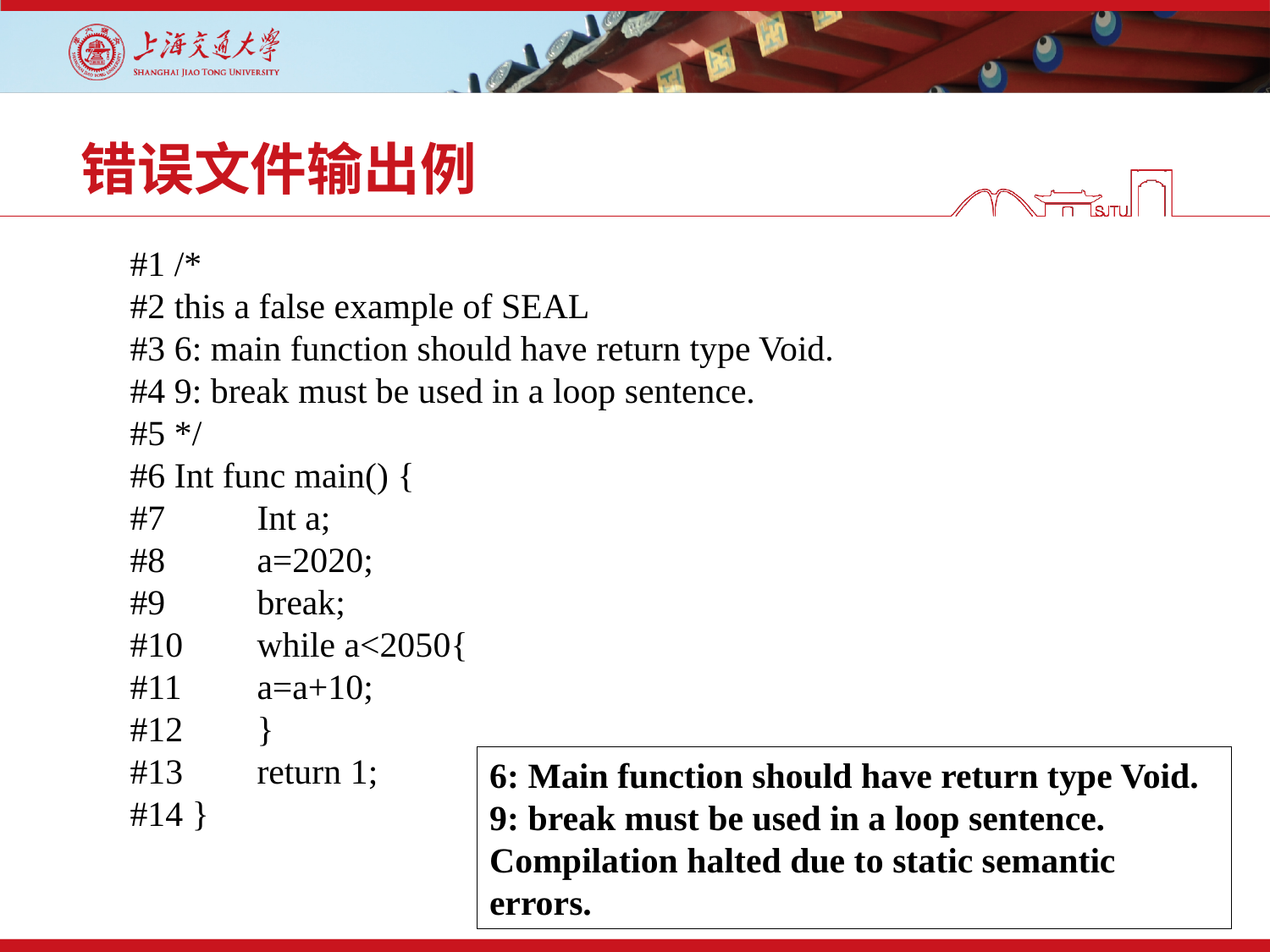

# 错误文件输出例
#1 /*
#2 this a false example of SEAL
#3 6: main function should have return type Void.
#4 9: break must be used in a loop sentence.
#5 */
#6 Int func main() {
#7 	Int a;
#8 	a=2020;
#9	break;
#10	while a<2050{
#11    	a=a+10;
#12	}
#13	return 1;
#14 }

6: Main function should have return type Void.
9: break must be used in a loop sentence.
Compilation halted due to static semantic errors.